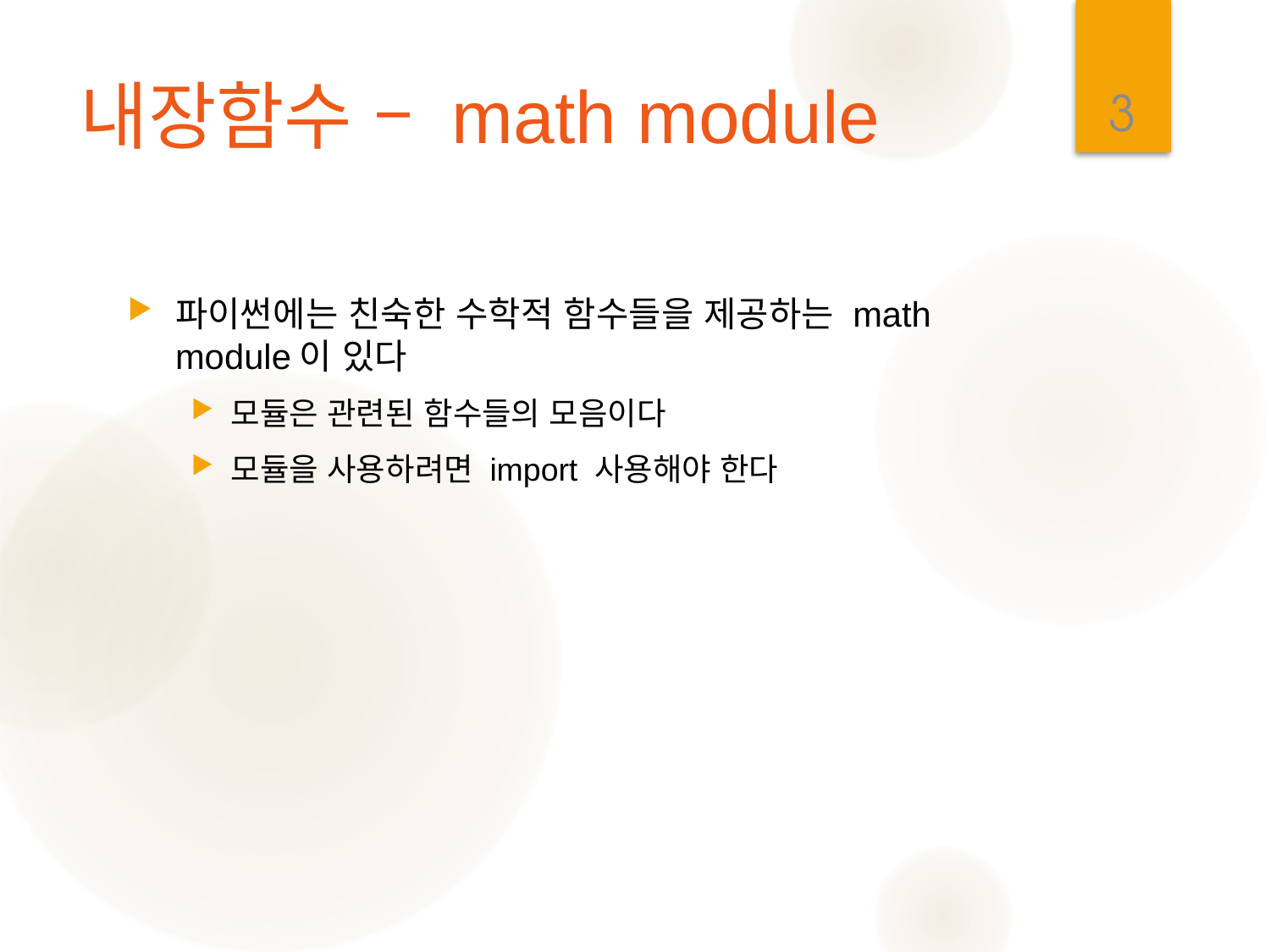

3
# 내장함수 – math module
파이썬에는 친숙한 수학적 함수들을 제공하는 math module이 있다
모듈은 관련된 함수들의 모음이다
모듈을 사용하려면 import 사용해야 한다